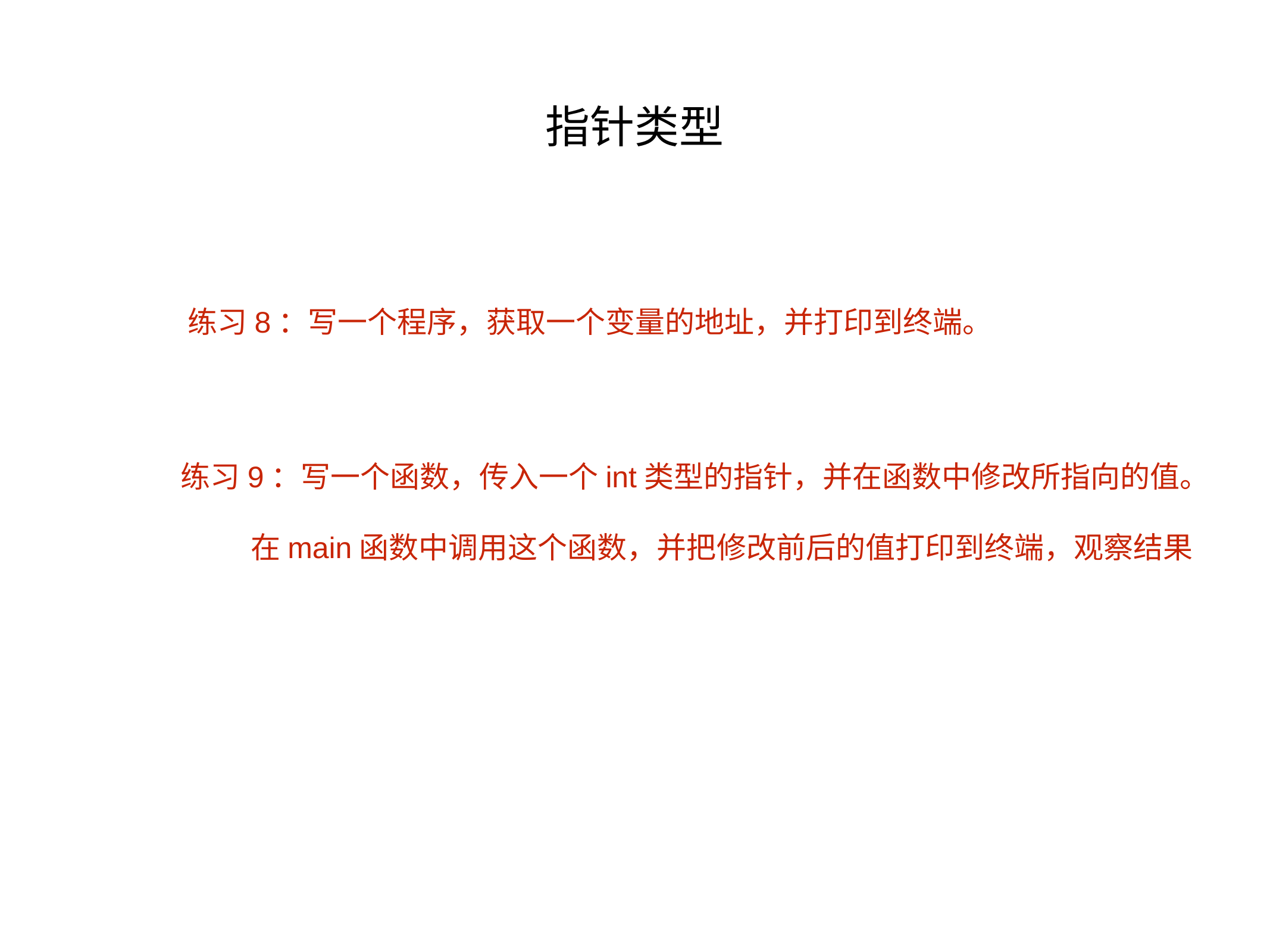

指针类型
练习8：写一个程序，获取一个变量的地址，并打印到终端。
练习9：写一个函数，传入一个int类型的指针，并在函数中修改所指向的值。
在main函数中调用这个函数，并把修改前后的值打印到终端，观察结果